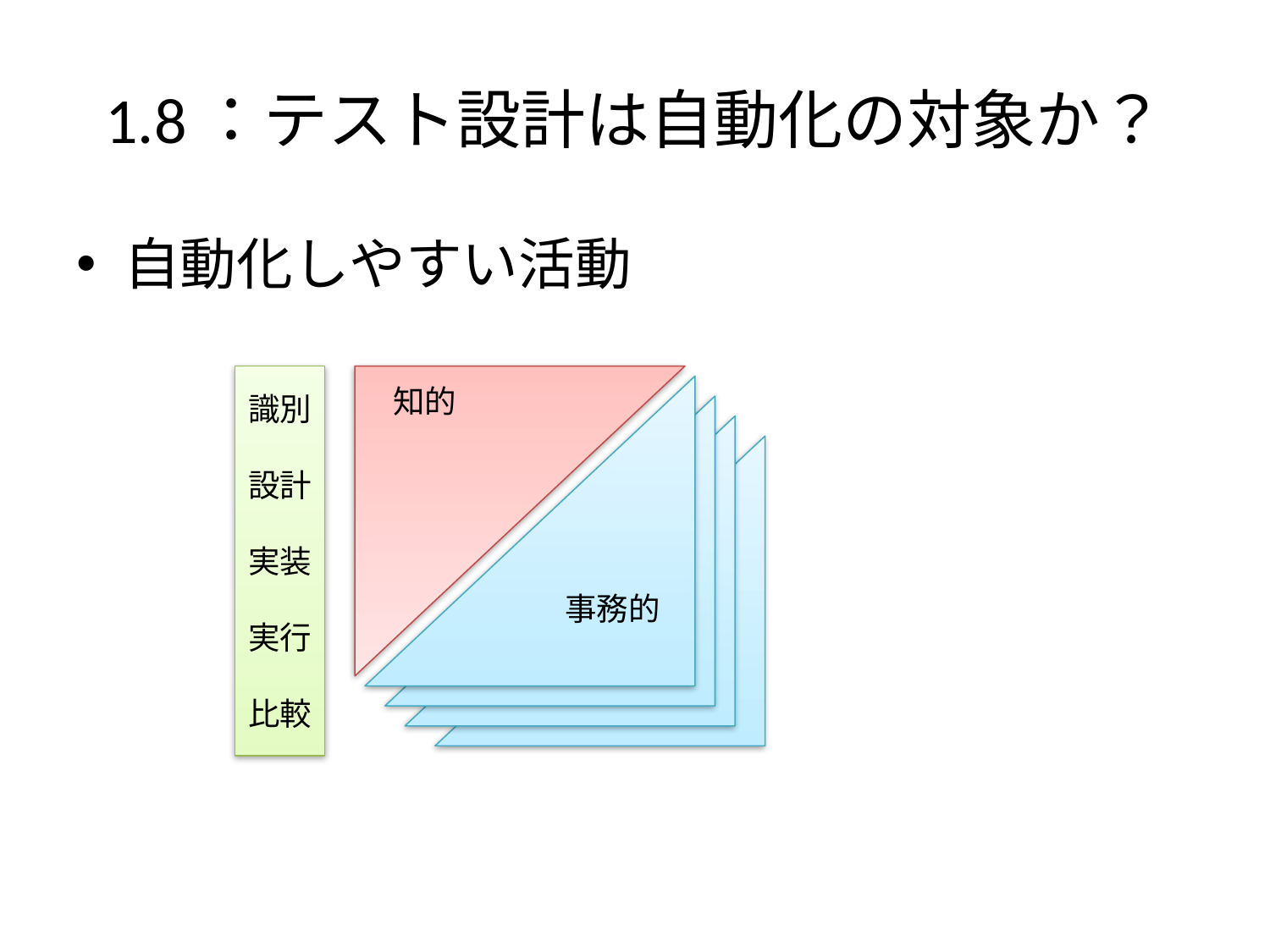

# 1.8：テスト設計は自動化の対象か？
自動化しやすい活動
識別

設計

実装

実行

比較

事務的
知的